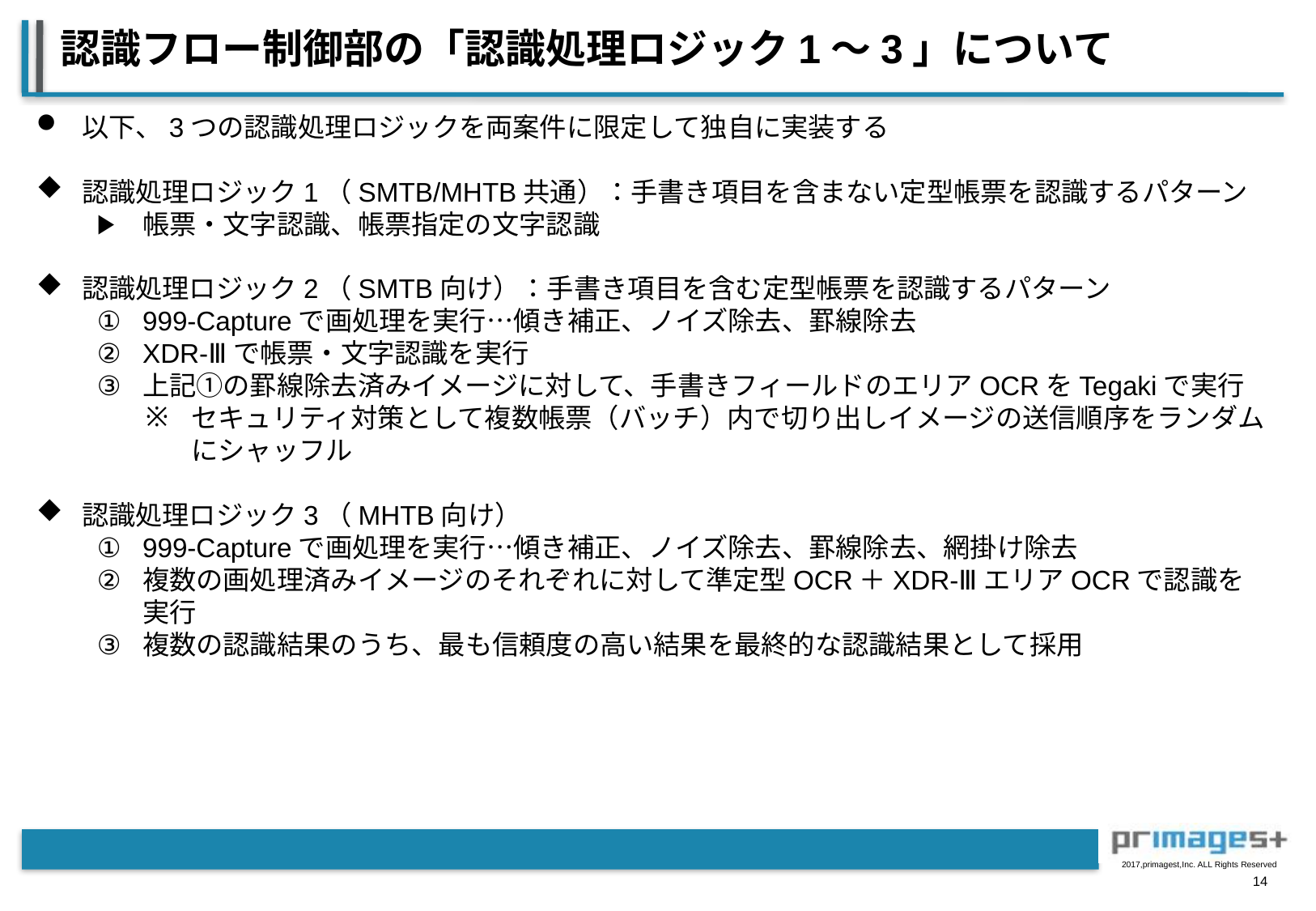

# 認識フロー制御部の「認識処理ロジック1～3」について
以下、3つの認識処理ロジックを両案件に限定して独自に実装する

認識処理ロジック1（SMTB/MHTB共通）：手書き項目を含まない定型帳票を認識するパターン
帳票・文字認識、帳票指定の文字認識

認識処理ロジック2（SMTB向け）：手書き項目を含む定型帳票を認識するパターン
999-Captureで画処理を実行…傾き補正、ノイズ除去、罫線除去
XDR-Ⅲで帳票・文字認識を実行
上記①の罫線除去済みイメージに対して、手書きフィールドのエリアOCRをTegakiで実行
セキュリティ対策として複数帳票（バッチ）内で切り出しイメージの送信順序をランダムにシャッフル

認識処理ロジック3（MHTB向け）
999-Captureで画処理を実行…傾き補正、ノイズ除去、罫線除去、網掛け除去
複数の画処理済みイメージのそれぞれに対して準定型OCR＋XDR-ⅢエリアOCRで認識を実行
複数の認識結果のうち、最も信頼度の高い結果を最終的な認識結果として採用
14